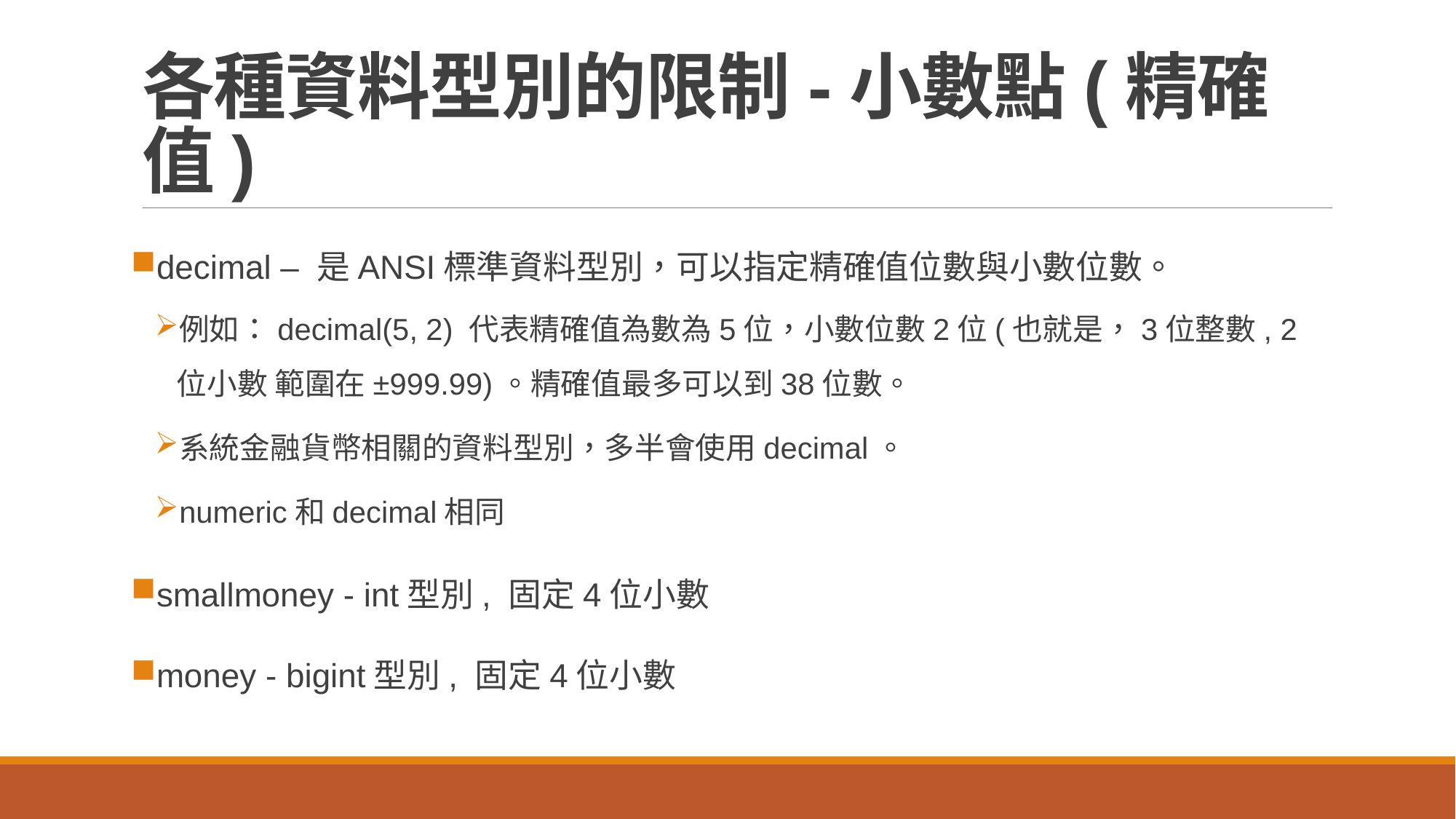

# 各種資料型別的限制-小數點(精確值)
decimal – 是ANSI標準資料型別，可以指定精確值位數與小數位數。
例如：decimal(5, 2) 代表精確值為數為5位，小數位數2位(也就是，3位整數, 2位小數 範圍在±999.99)。精確值最多可以到38位數。
系統金融貨幣相關的資料型別，多半會使用decimal。
numeric和decimal相同
smallmoney - int型別, 固定4位小數
money - bigint型別, 固定4位小數